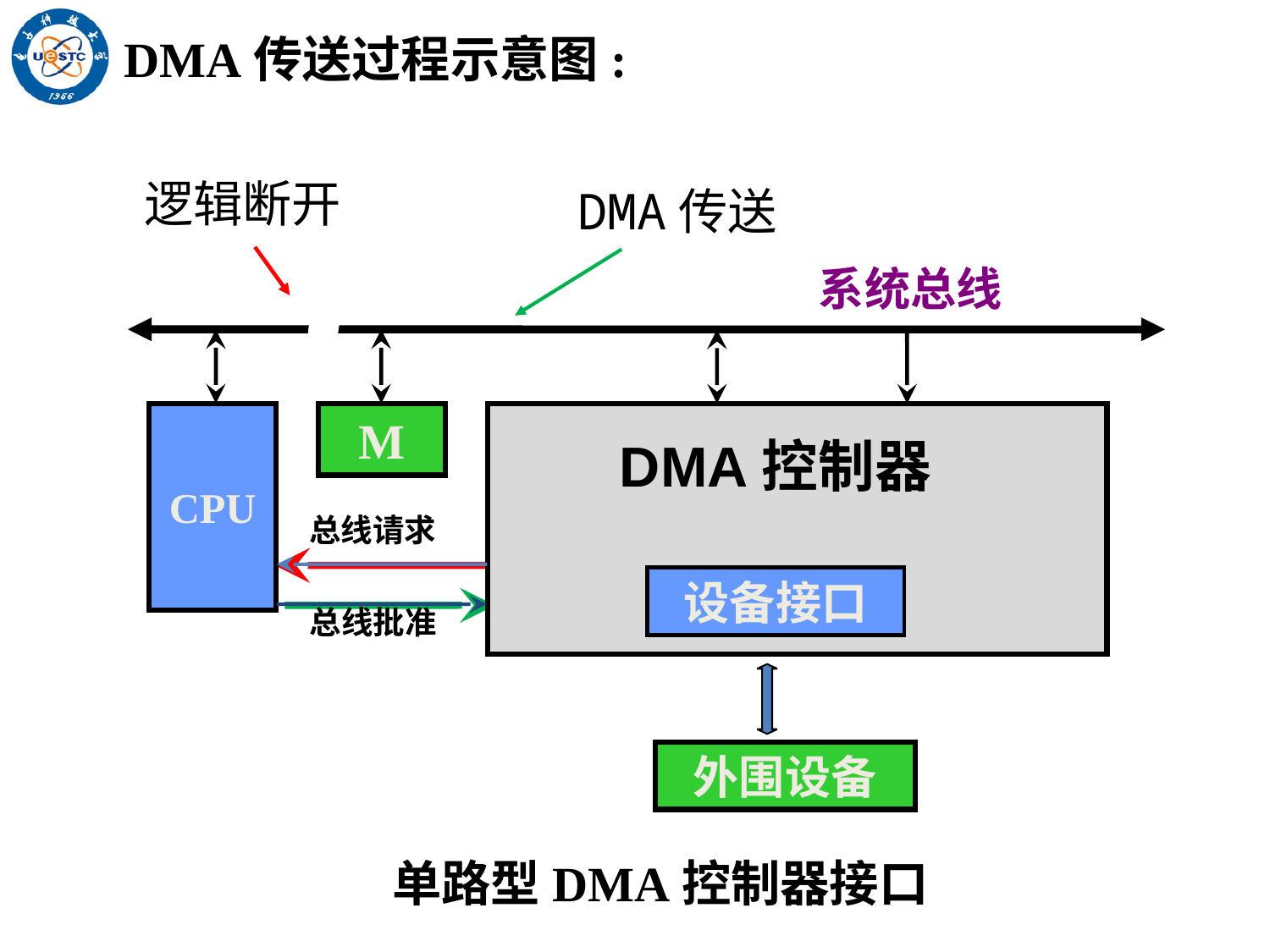

DMA传送过程示意图:
逻辑断开
DMA传送

系统总线

CPU

M

DMA控制器
总线请求

设备接口
总线批准

外围设备
单路型DMA控制器接口